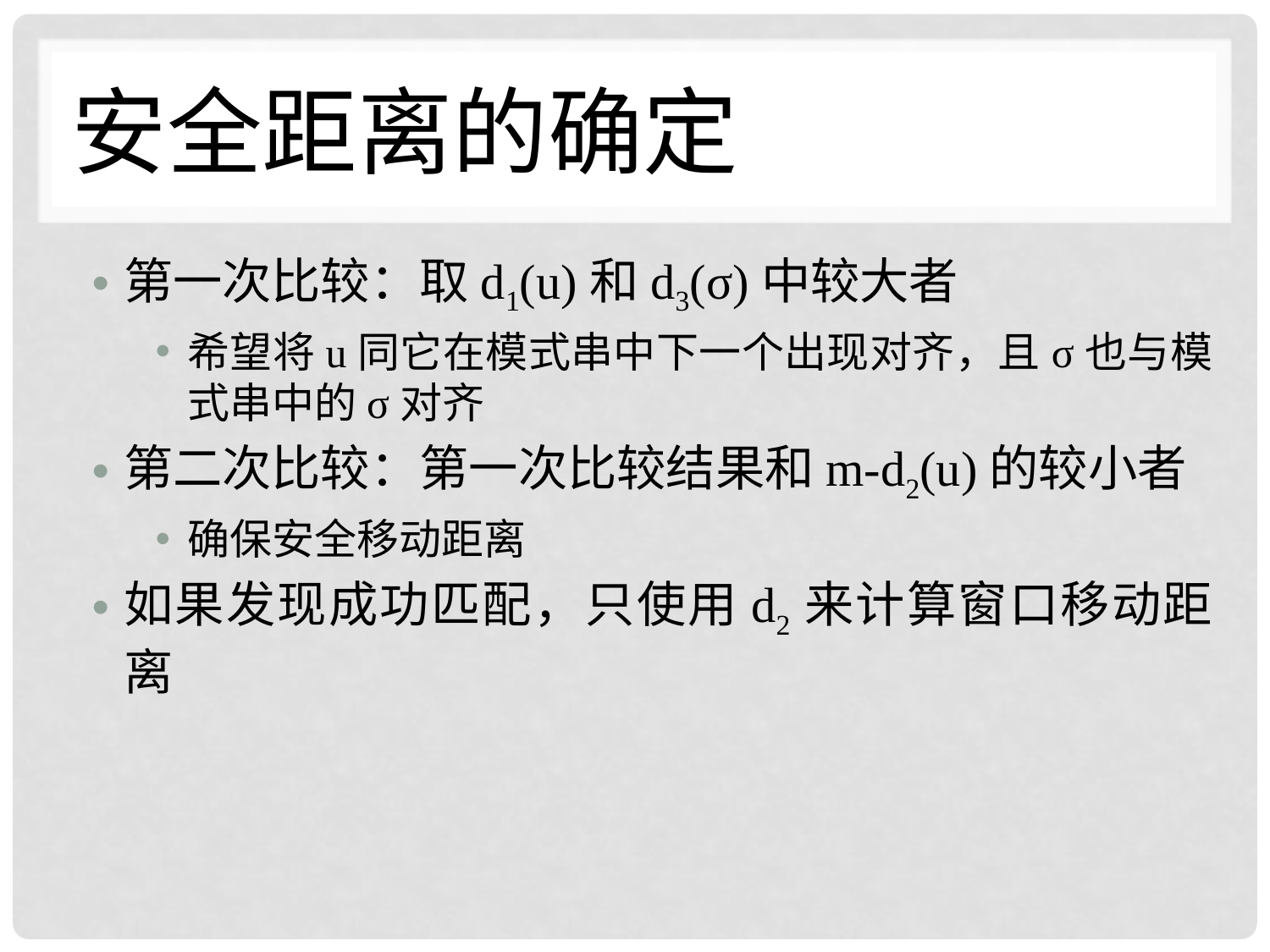

# 安全距离的确定
第一次比较：取d1(u)和d3(σ)中较大者
希望将u同它在模式串中下一个出现对齐，且σ也与模式串中的σ对齐
第二次比较：第一次比较结果和m-d2(u)的较小者
确保安全移动距离
如果发现成功匹配，只使用d2来计算窗口移动距离